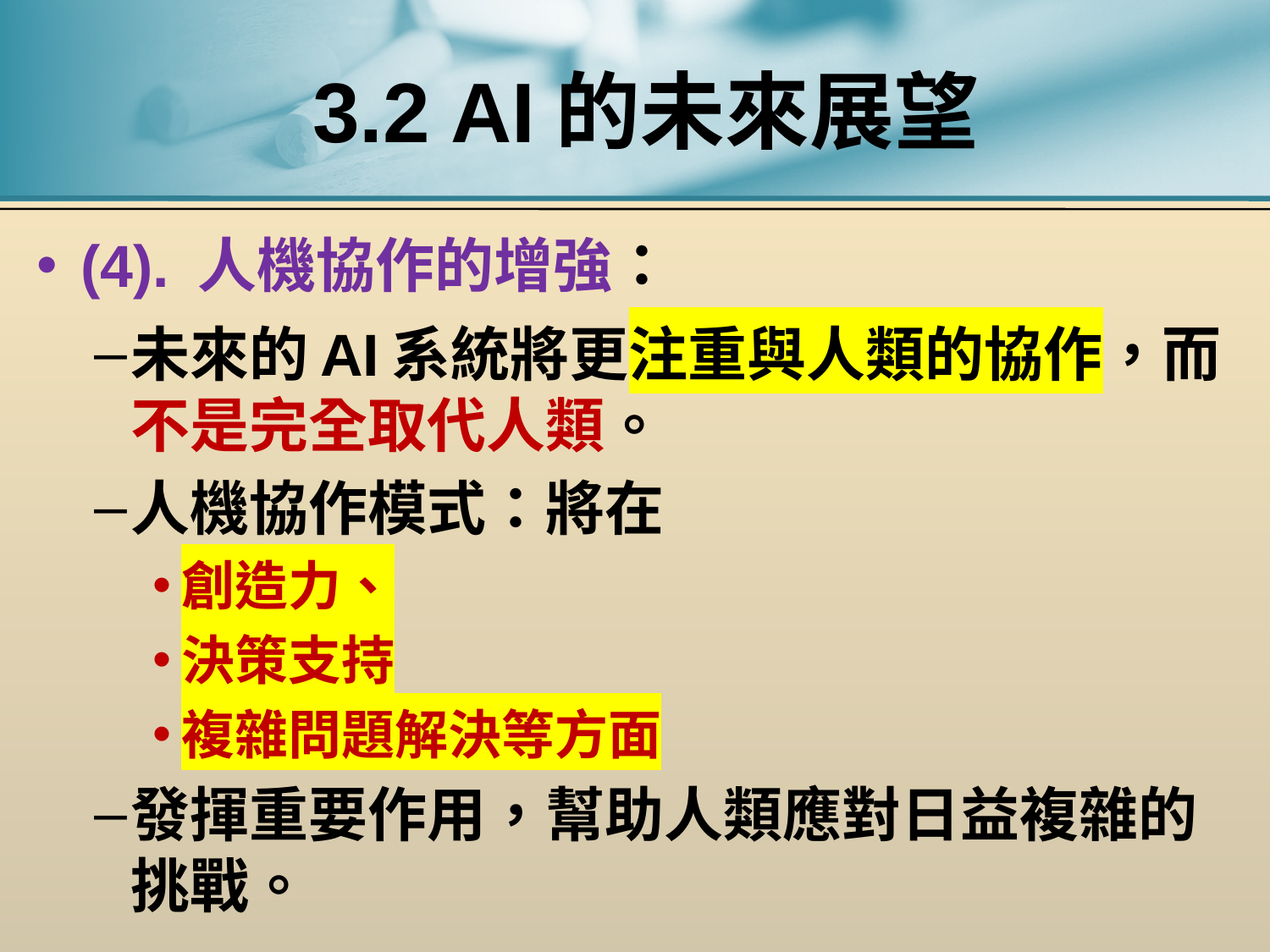

# 3.2 AI的未來展望
(4). 人機協作的增強：
未來的AI系統將更注重與人類的協作，而不是完全取代人類。
人機協作模式：將在
創造力、
決策支持
複雜問題解決等方面
發揮重要作用，幫助人類應對日益複雜的挑戰。